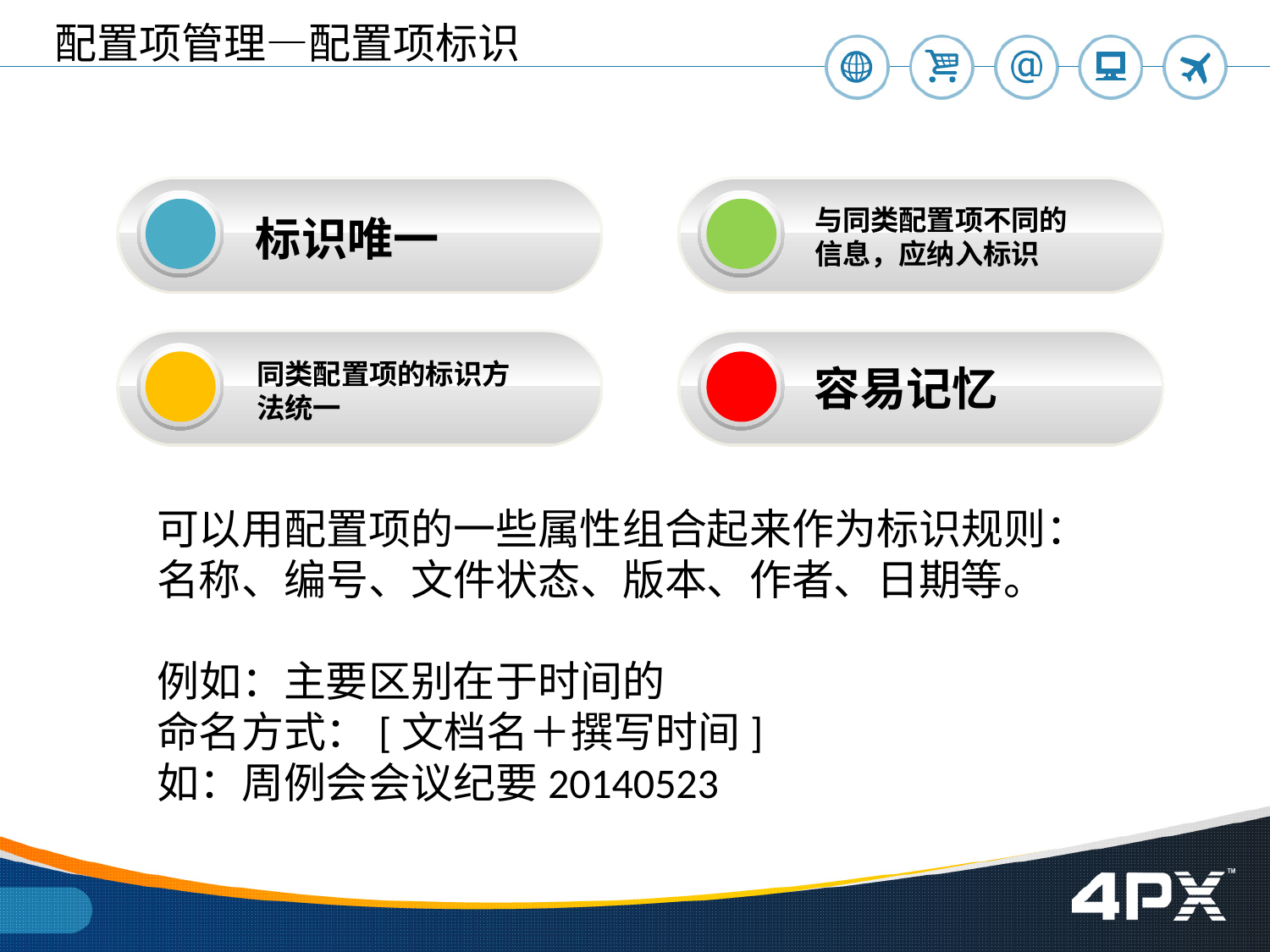

配置项管理—配置项标识

与同类配置项不同的信息，应纳入标识
标识唯一

同类配置项的标识方法统一
容易记忆
可以用配置项的一些属性组合起来作为标识规则：名称、编号、文件状态、版本、作者、日期等。

例如：主要区别在于时间的
命名方式：[文档名＋撰写时间]
如：周例会会议纪要20140523